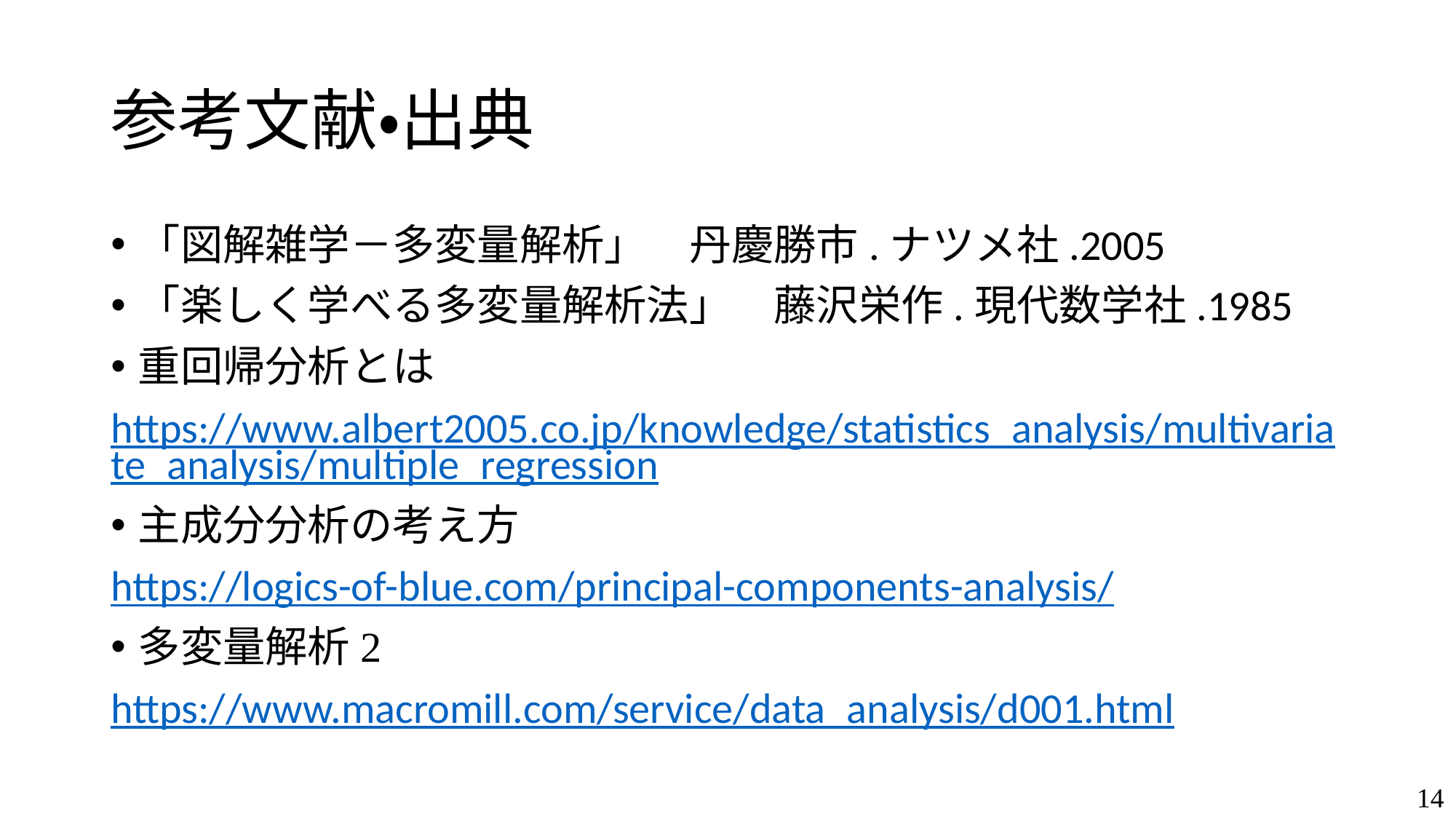

# 参考文献・出典
「図解雑学－多変量解析」　丹慶勝市.ナツメ社.2005
「楽しく学べる多変量解析法」　藤沢栄作.現代数学社.1985
重回帰分析とは
https://www.albert2005.co.jp/knowledge/statistics_analysis/multivariate_analysis/multiple_regression
主成分分析の考え方
https://logics-of-blue.com/principal-components-analysis/
多変量解析2
https://www.macromill.com/service/data_analysis/d001.html

14